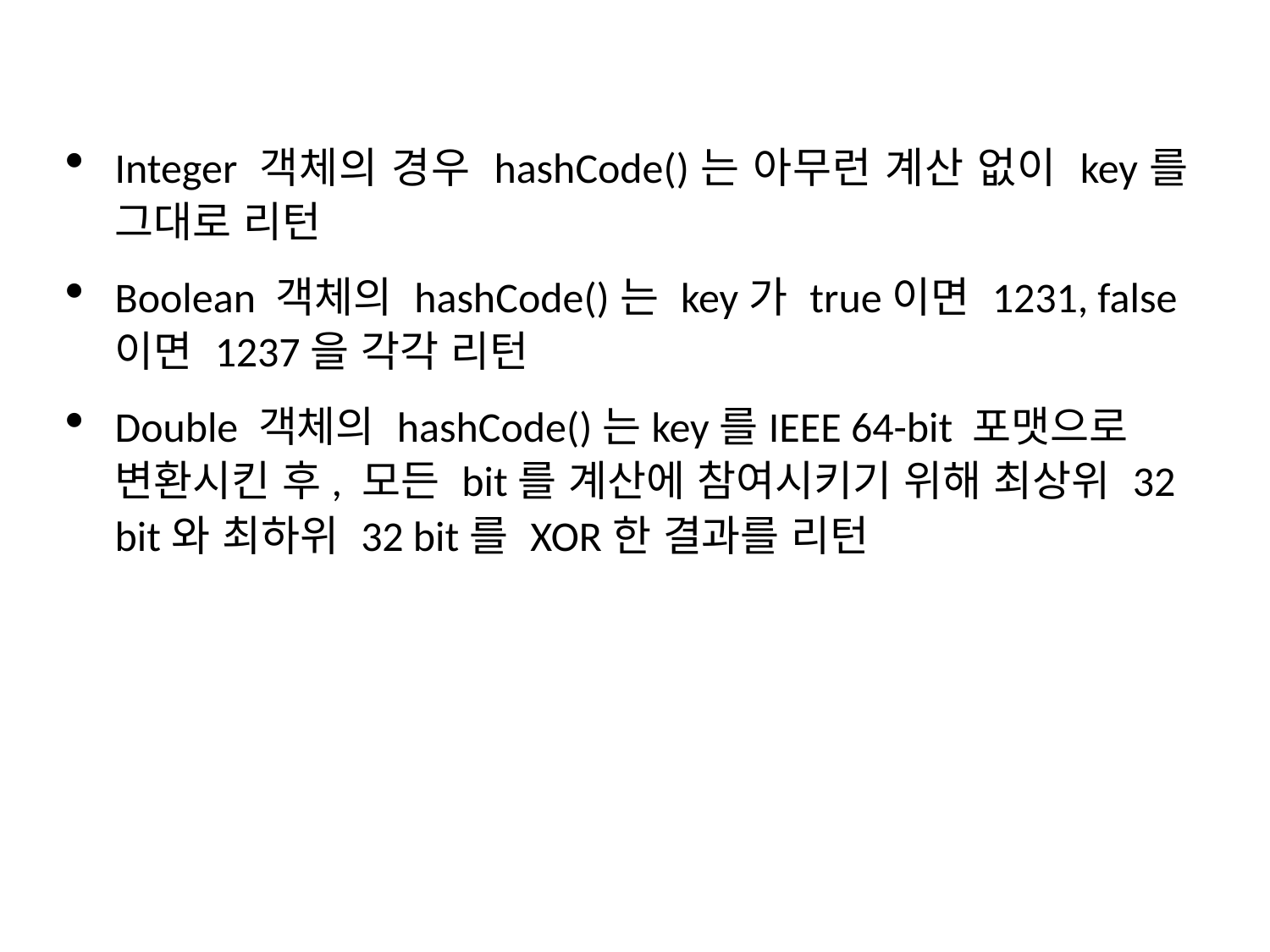

Integer 객체의 경우 hashCode()는 아무런 계산 없이 key를 그대로 리턴
Boolean 객체의 hashCode()는 key가 true이면 1231, false이면 1237을 각각 리턴
Double 객체의 hashCode()는key를IEEE 64-bit 포맷으로 변환시킨 후, 모든 bit를 계산에 참여시키기 위해 최상위 32 bit와 최하위 32 bit를 XOR한 결과를 리턴